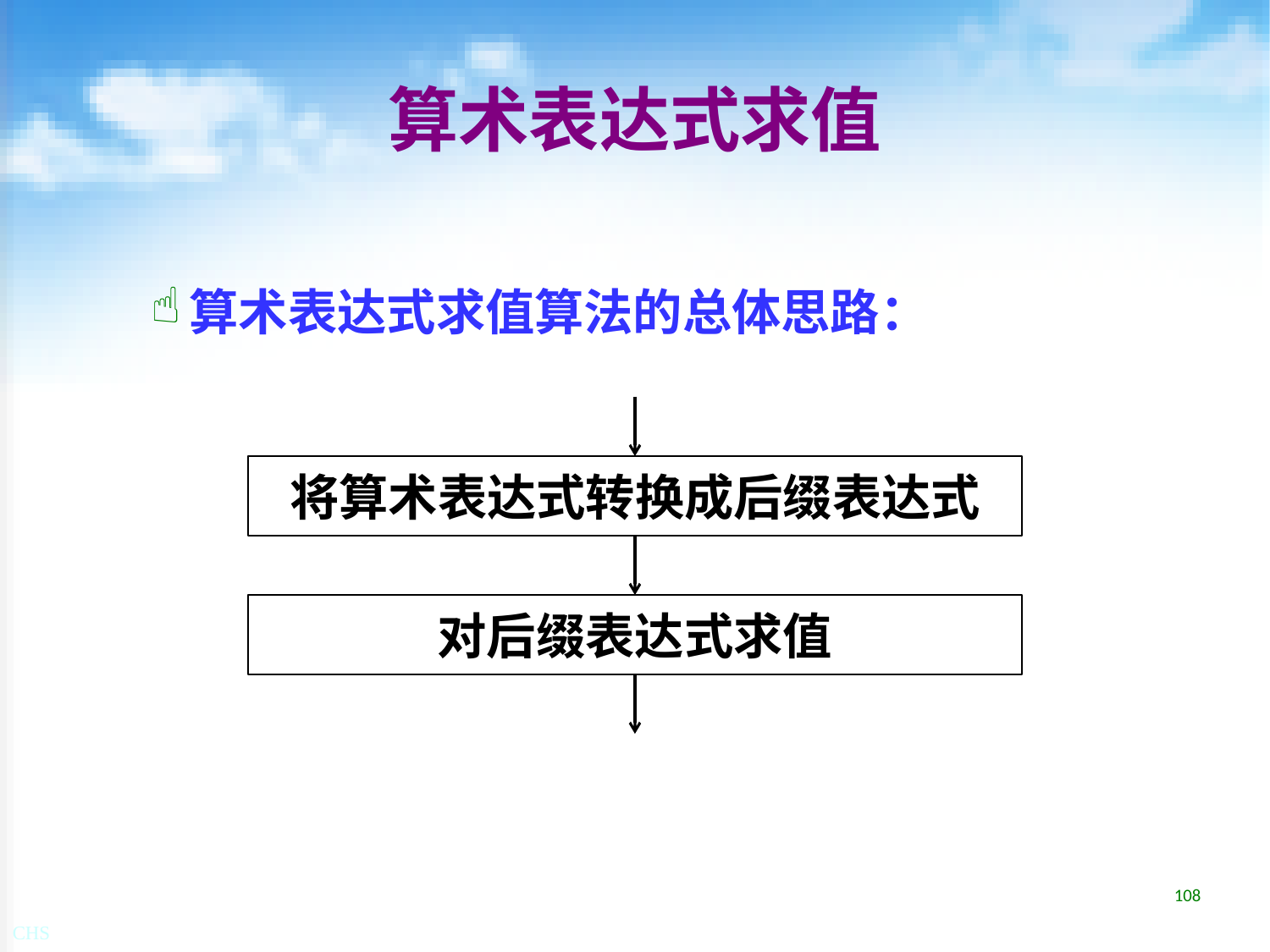

# 算术表达式求值
算术表达式求值算法的总体思路：
将算术表达式转换成后缀表达式
对后缀表达式求值
108